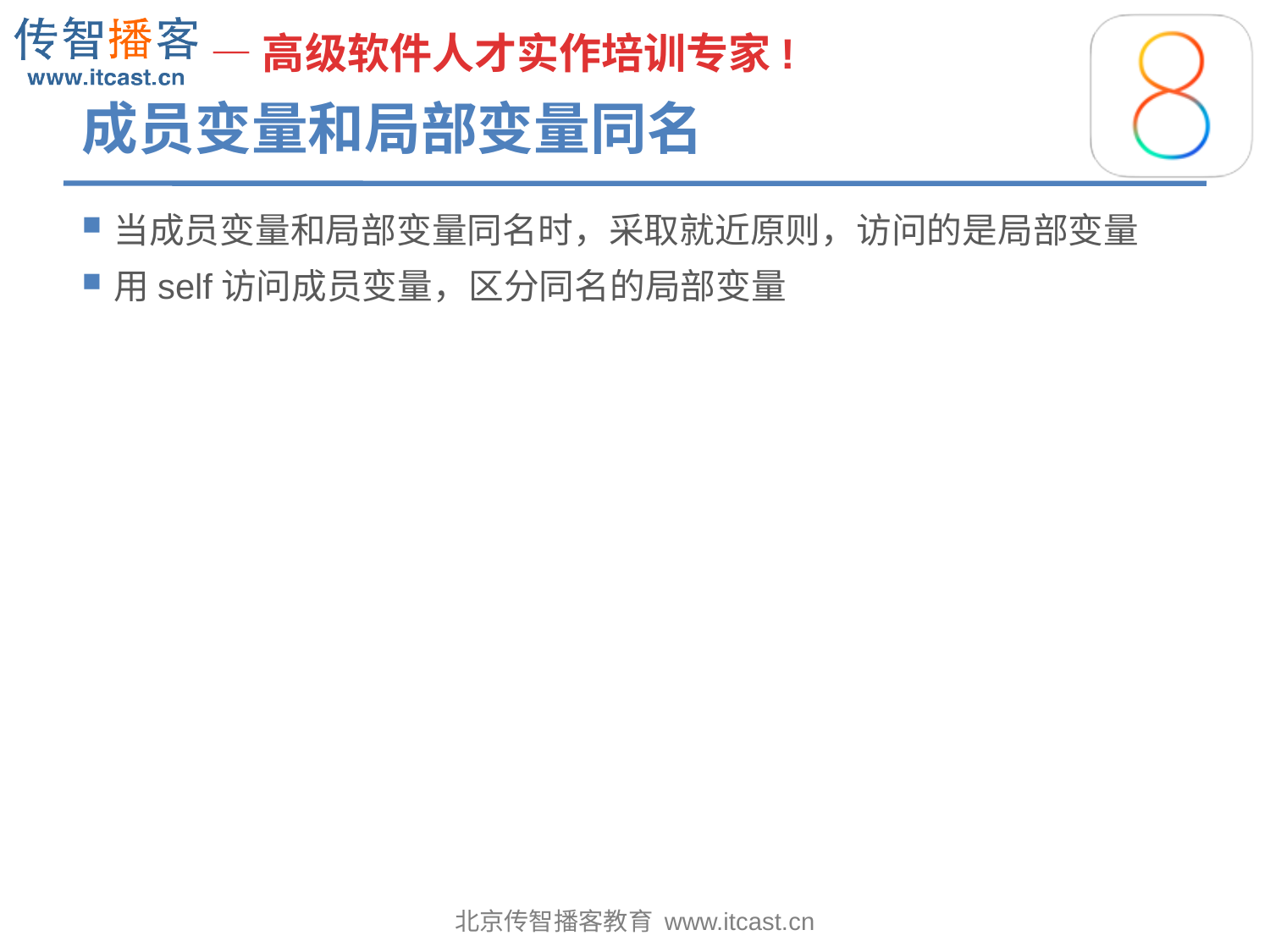

# 成员变量和局部变量同名
当成员变量和局部变量同名时，采取就近原则，访问的是局部变量
用self访问成员变量，区分同名的局部变量